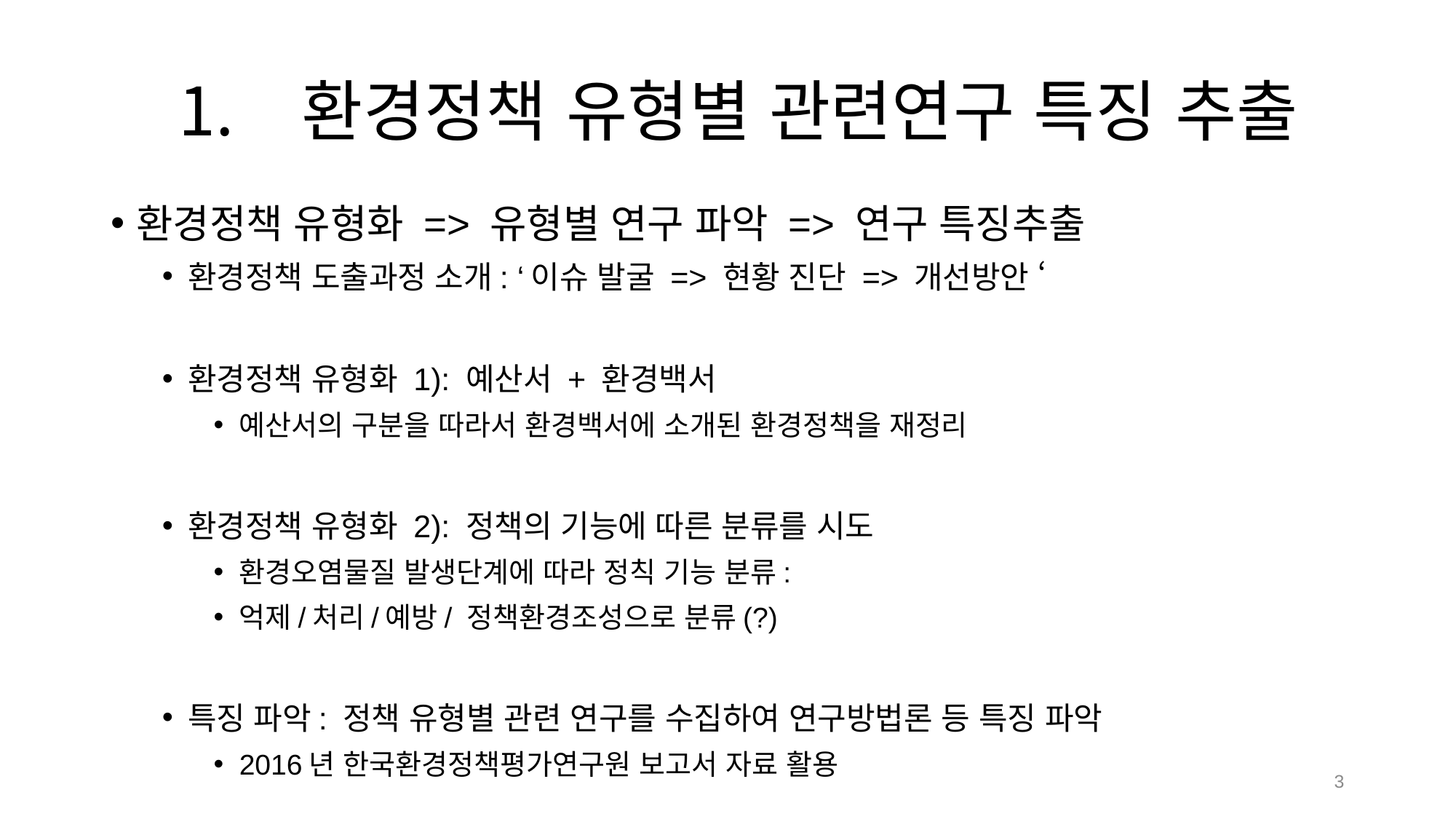

# 환경정책 유형별 관련연구 특징 추출
환경정책 유형화 => 유형별 연구 파악 => 연구 특징추출
환경정책 도출과정 소개: ‘이슈 발굴 => 현황 진단 => 개선방안 ‘

환경정책 유형화 1): 예산서 + 환경백서
예산서의 구분을 따라서 환경백서에 소개된 환경정책을 재정리

환경정책 유형화 2): 정책의 기능에 따른 분류를 시도
환경오염물질 발생단계에 따라 정칙 기능 분류:
억제/처리/예방/ 정책환경조성으로 분류(?)

특징 파악: 정책 유형별 관련 연구를 수집하여 연구방법론 등 특징 파악
2016년 한국환경정책평가연구원 보고서 자료 활용

3